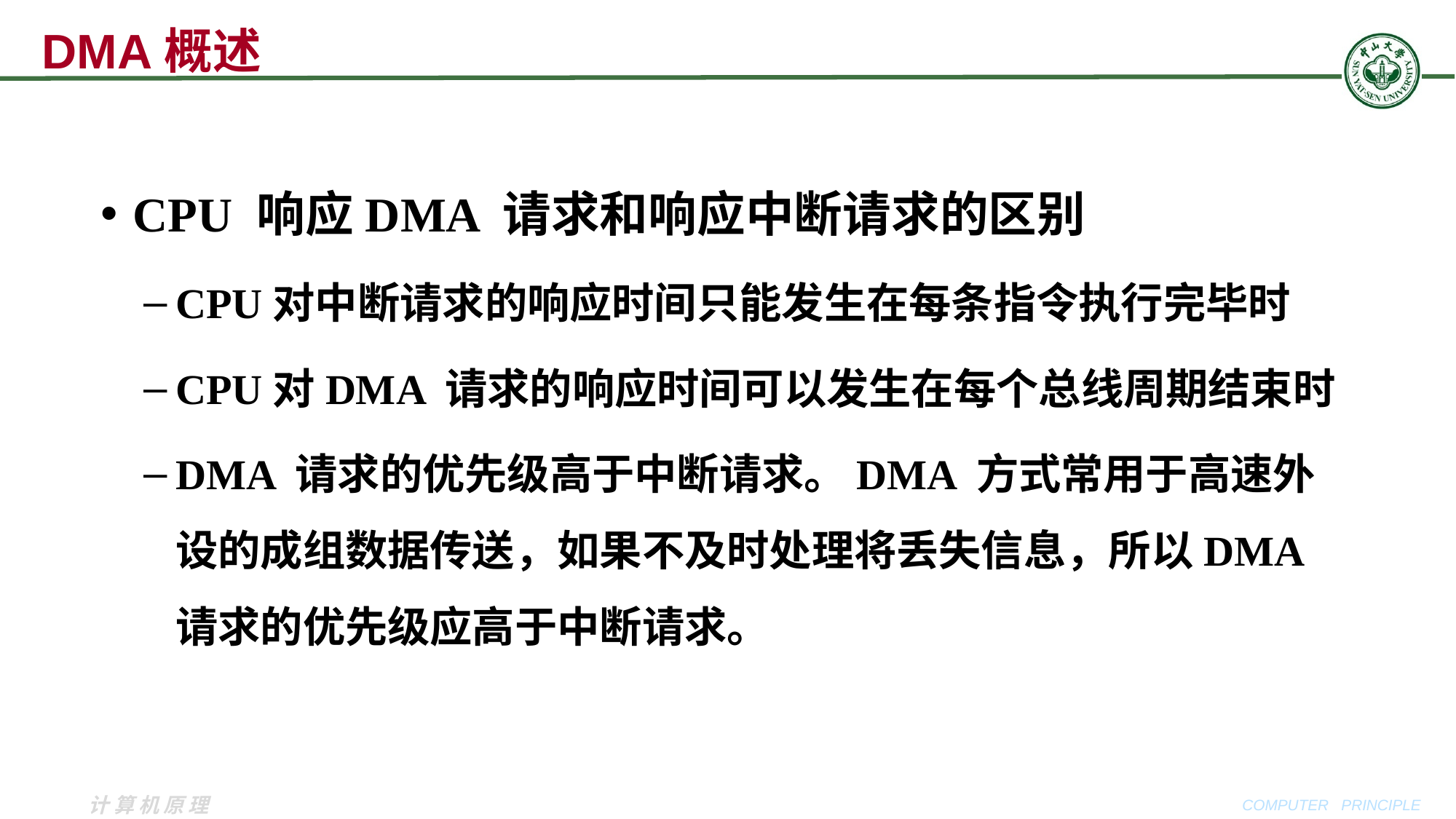

DMA概述
CPU 响应DMA 请求和响应中断请求的区别
CPU对中断请求的响应时间只能发生在每条指令执行完毕时
CPU对DMA 请求的响应时间可以发生在每个总线周期结束时
DMA 请求的优先级高于中断请求。DMA 方式常用于高速外设的成组数据传送，如果不及时处理将丢失信息，所以DMA 请求的优先级应高于中断请求。